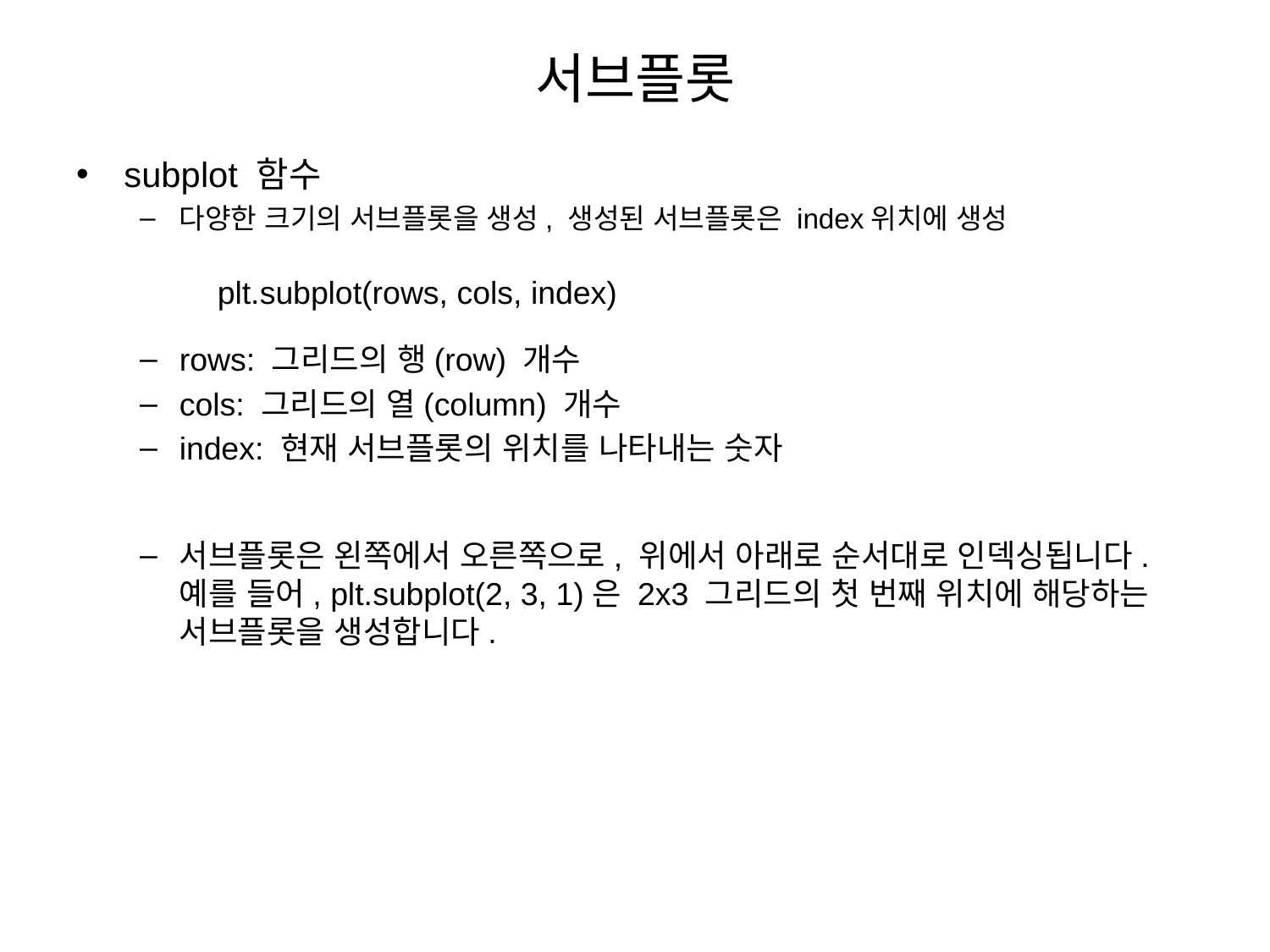

# 서브플롯
subplot 함수
다양한 크기의 서브플롯을 생성, 생성된 서브플롯은 index위치에 생성

rows: 그리드의 행(row) 개수
cols: 그리드의 열(column) 개수
index: 현재 서브플롯의 위치를 나타내는 숫자

서브플롯은 왼쪽에서 오른쪽으로, 위에서 아래로 순서대로 인덱싱됩니다. 예를 들어, plt.subplot(2, 3, 1)은 2x3 그리드의 첫 번째 위치에 해당하는 서브플롯을 생성합니다.
plt.subplot(rows, cols, index)